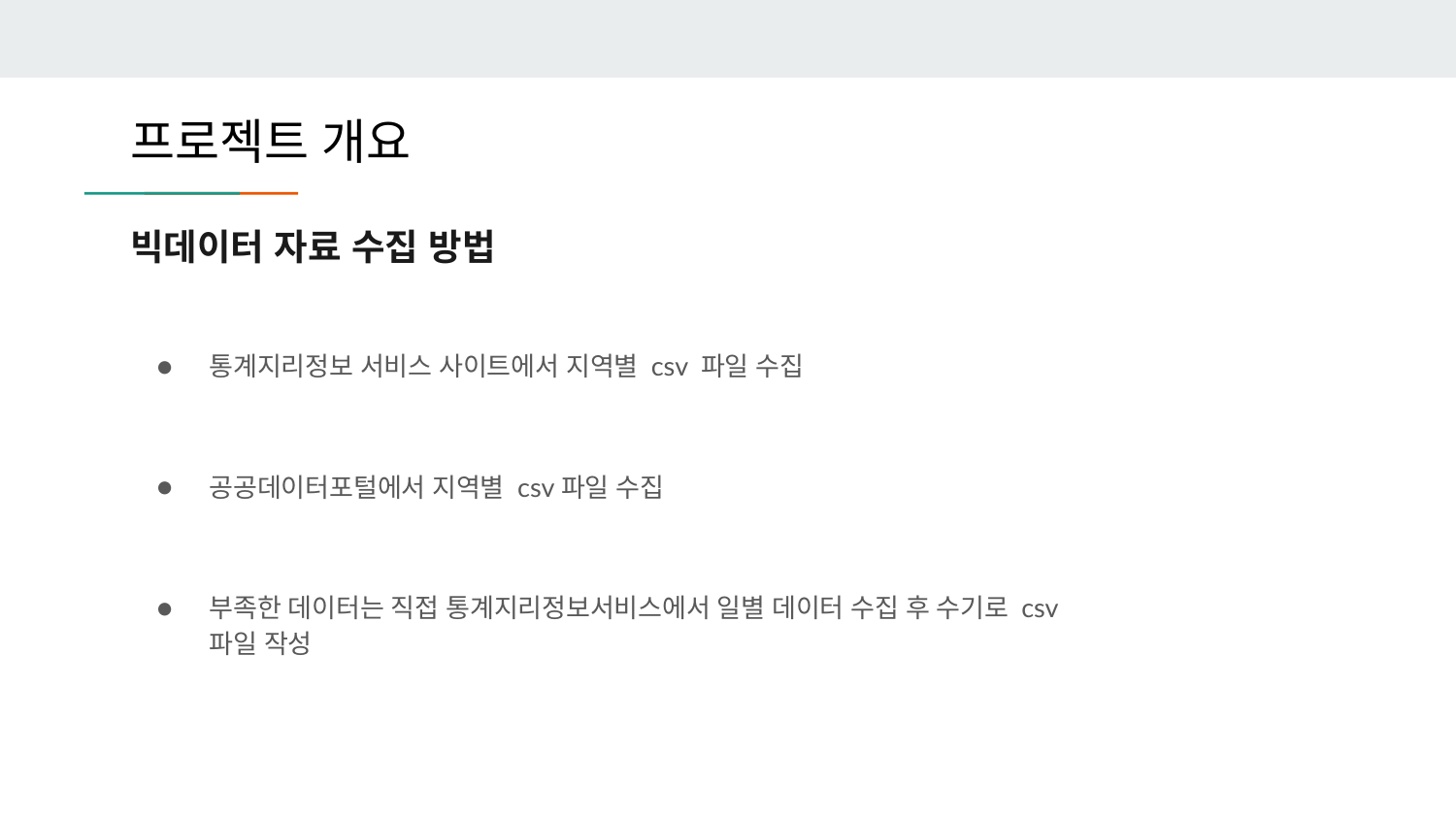

프로젝트 개요
# 빅데이터 자료 수집 방법
통계지리정보 서비스 사이트에서 지역별 csv 파일 수집

공공데이터포털에서 지역별 csv파일 수집

부족한 데이터는 직접 통계지리정보서비스에서 일별 데이터 수집 후 수기로 csv 파일 작성